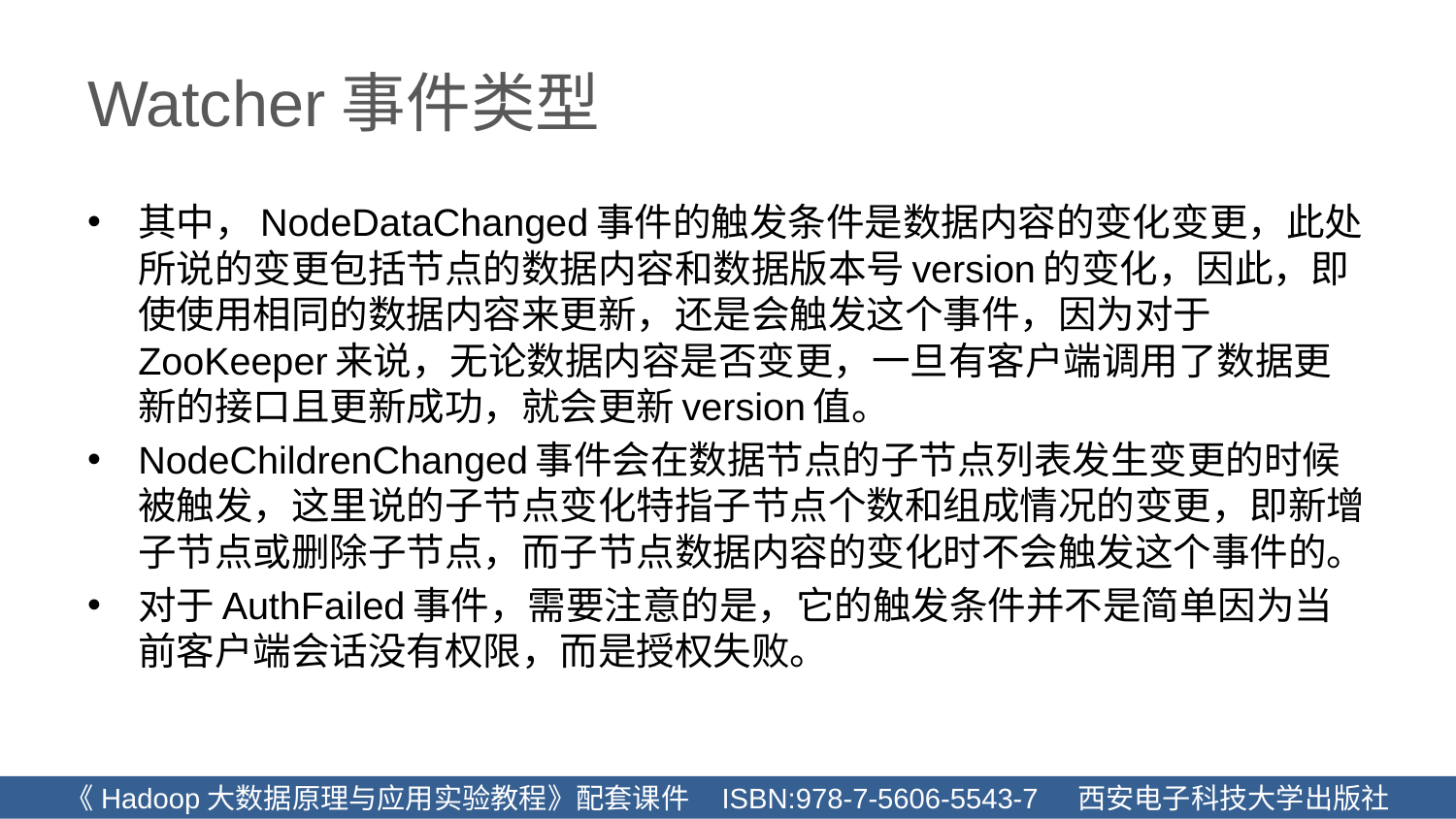

# Watcher事件类型
其中，NodeDataChanged事件的触发条件是数据内容的变化变更，此处所说的变更包括节点的数据内容和数据版本号version的变化，因此，即使使用相同的数据内容来更新，还是会触发这个事件，因为对于ZooKeeper来说，无论数据内容是否变更，一旦有客户端调用了数据更新的接口且更新成功，就会更新version值。
NodeChildrenChanged事件会在数据节点的子节点列表发生变更的时候被触发，这里说的子节点变化特指子节点个数和组成情况的变更，即新增子节点或删除子节点，而子节点数据内容的变化时不会触发这个事件的。
对于AuthFailed事件，需要注意的是，它的触发条件并不是简单因为当前客户端会话没有权限，而是授权失败。